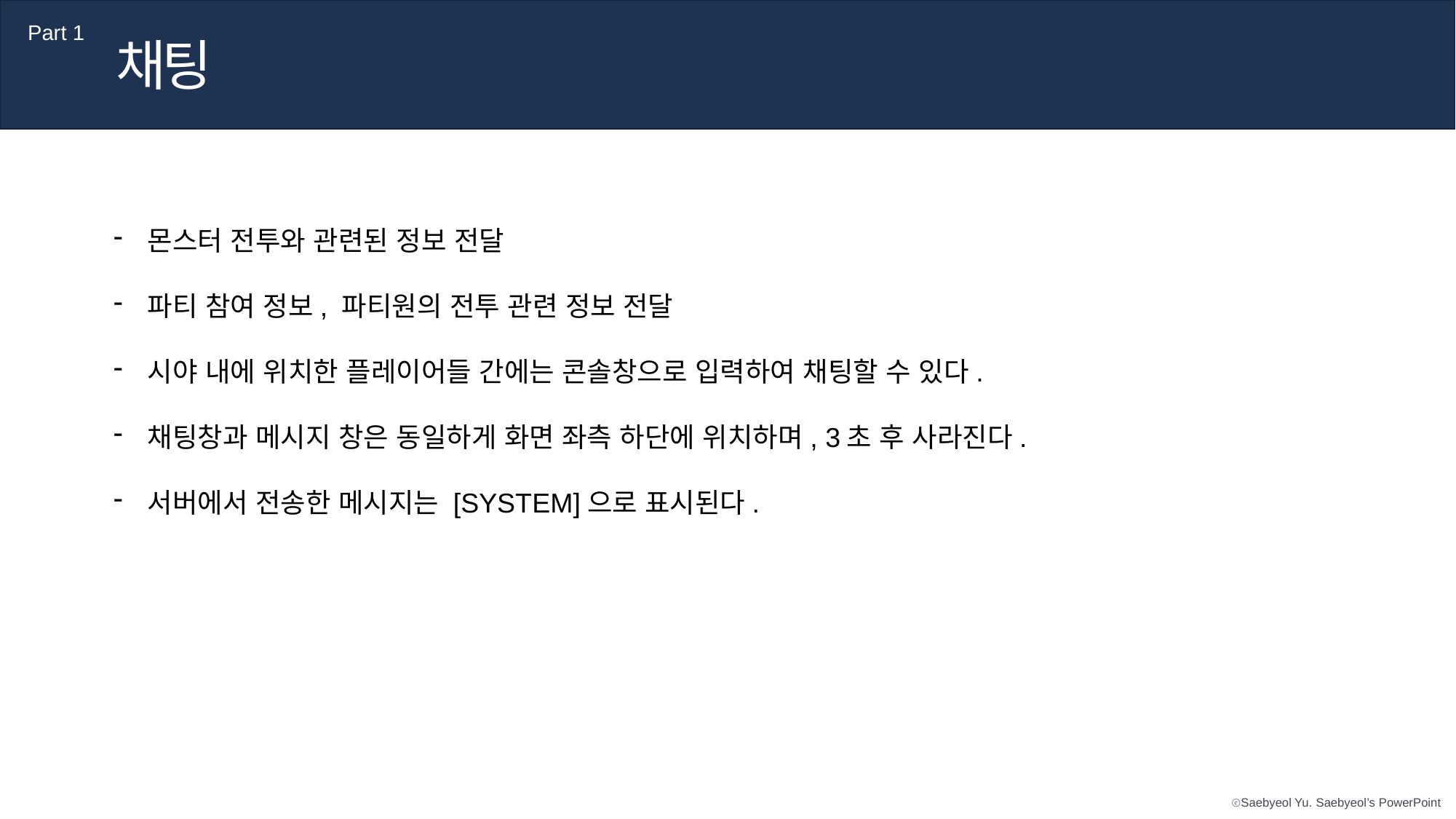

Part 1
채팅
몬스터 전투와 관련된 정보 전달
파티 참여 정보, 파티원의 전투 관련 정보 전달
시야 내에 위치한 플레이어들 간에는 콘솔창으로 입력하여 채팅할 수 있다.
채팅창과 메시지 창은 동일하게 화면 좌측 하단에 위치하며, 3초 후 사라진다.
서버에서 전송한 메시지는 [SYSTEM]으로 표시된다.